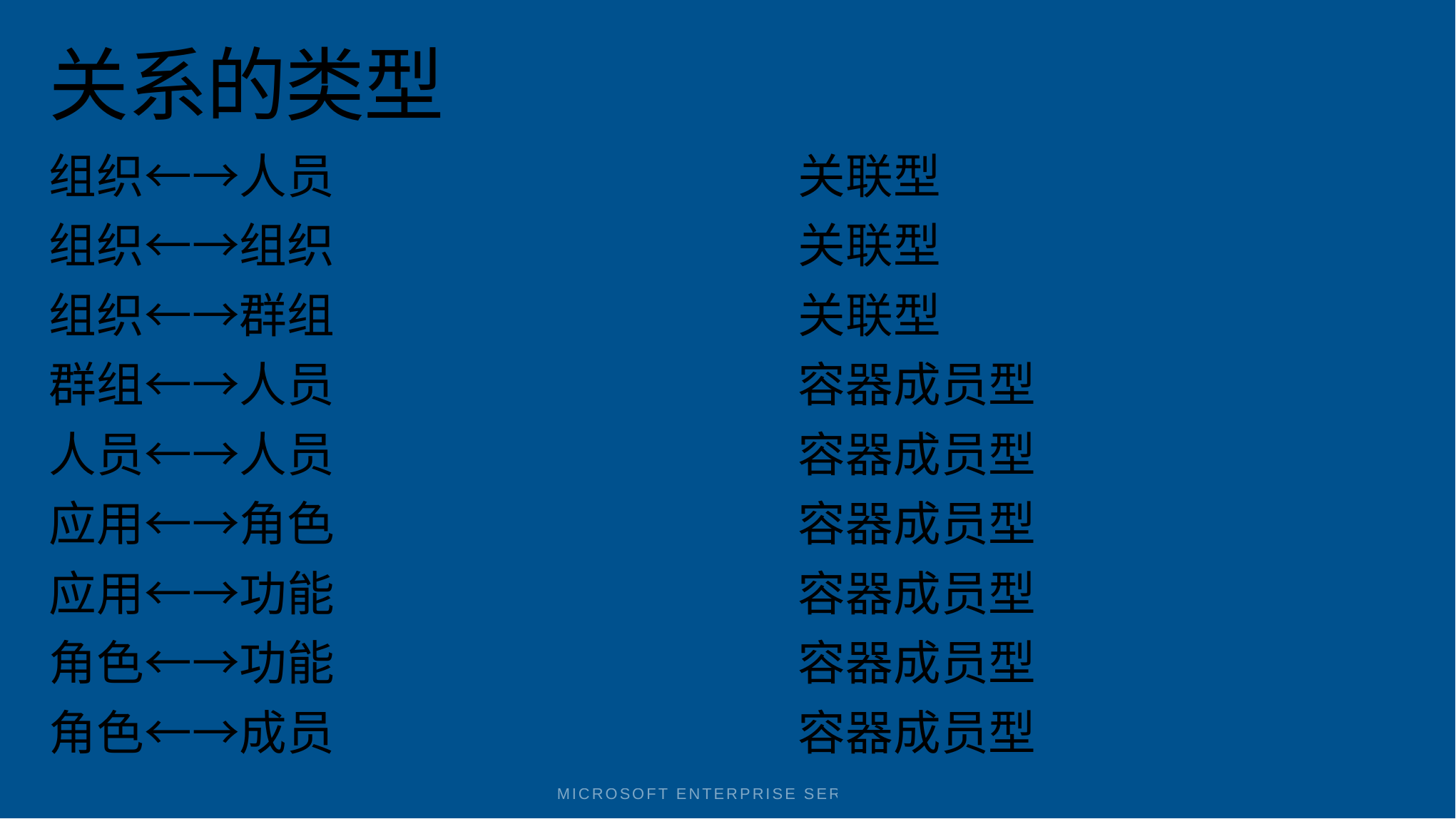

# 关系的类型
组织←→人员
组织←→组织
组织←→群组
群组←→人员
人员←→人员
应用←→角色
应用←→功能
角色←→功能
角色←→成员
关联型
关联型
关联型
容器成员型
容器成员型
容器成员型
容器成员型
容器成员型
容器成员型